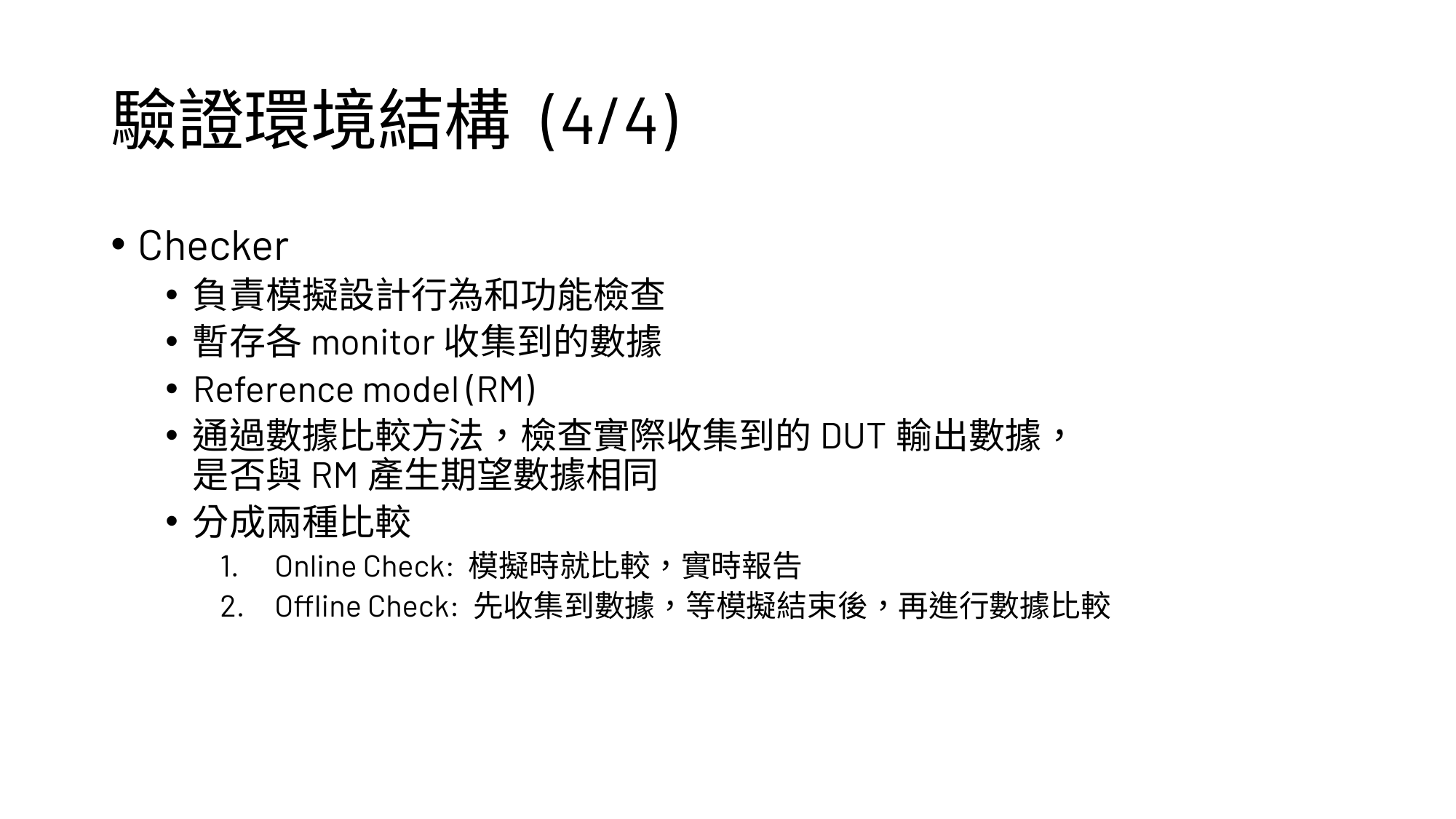

# 驗證環境結構 (4/4)
Checker
負責模擬設計行為和功能檢查
暫存各monitor收集到的數據
Reference model (RM)
通過數據比較方法，檢查實際收集到的DUT輸出數據，
是否與RM產生期望數據相同
分成兩種比較
Online Check: 模擬時就比較，實時報告
Offline Check: 先收集到數據，等模擬結束後，再進行數據比較